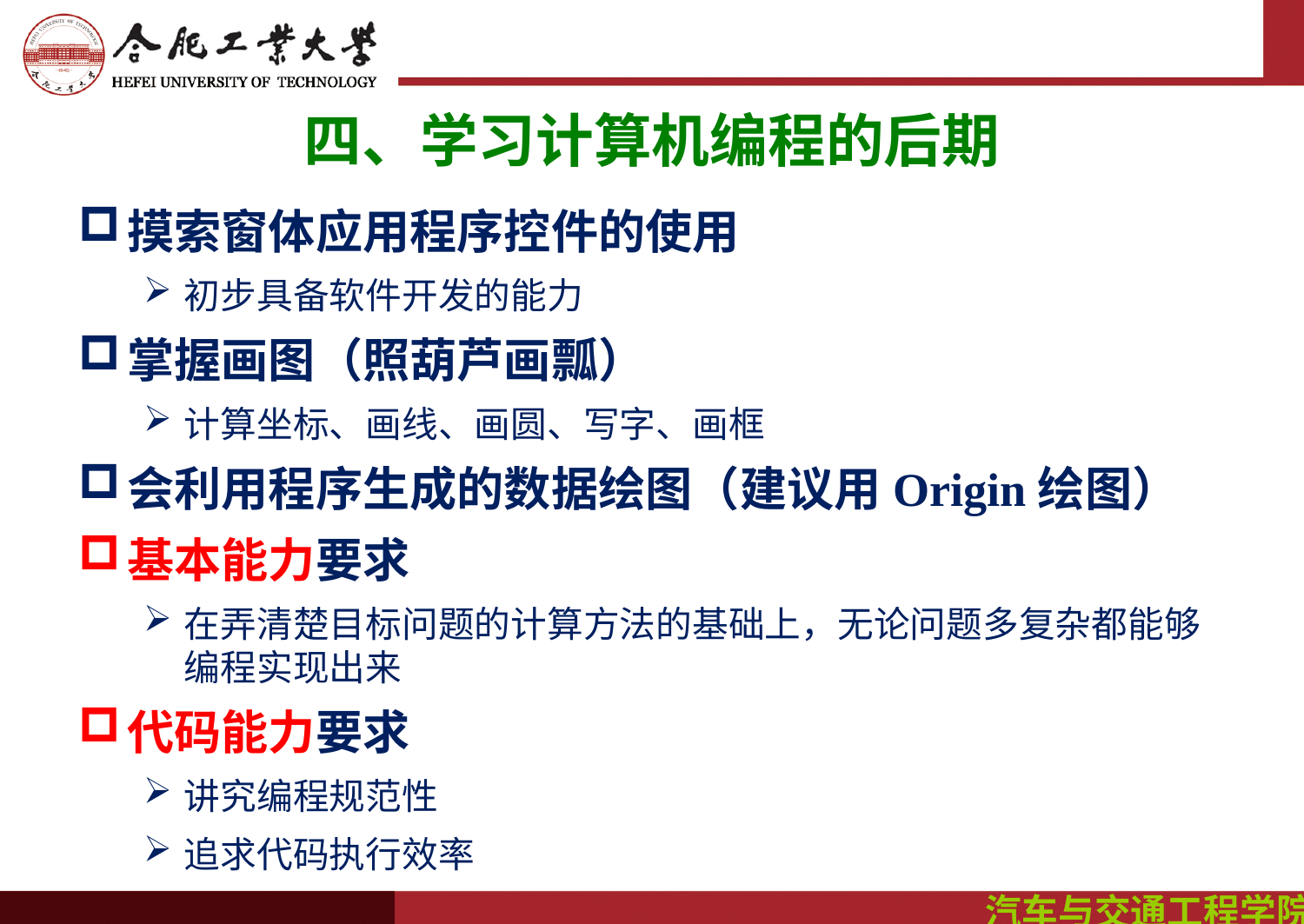

# 四、学习计算机编程的后期
摸索窗体应用程序控件的使用
初步具备软件开发的能力
掌握画图（照葫芦画瓢）
计算坐标、画线、画圆、写字、画框
会利用程序生成的数据绘图（建议用Origin绘图）
基本能力要求
在弄清楚目标问题的计算方法的基础上，无论问题多复杂都能够编程实现出来
代码能力要求
讲究编程规范性
追求代码执行效率